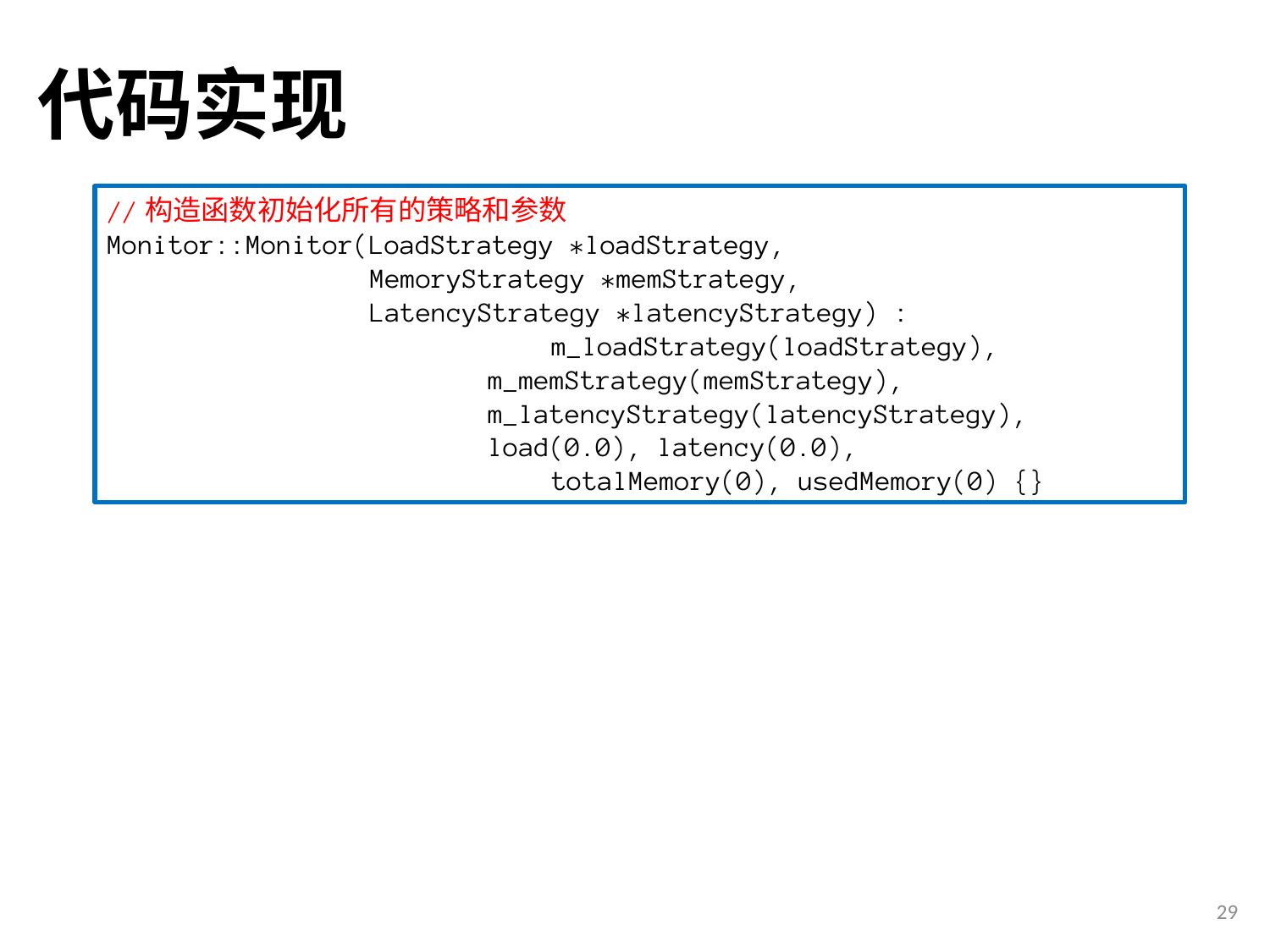

# 代码实现
//构造函数初始化所有的策略和参数
Monitor::Monitor(LoadStrategy *loadStrategy,
                 MemoryStrategy *memStrategy,
                 LatencyStrategy *latencyStrategy) :
			m_loadStrategy(loadStrategy),
			m_memStrategy(memStrategy),
			m_latencyStrategy(latencyStrategy), 				load(0.0), latency(0.0),
			totalMemory(0), usedMemory(0) {}
29